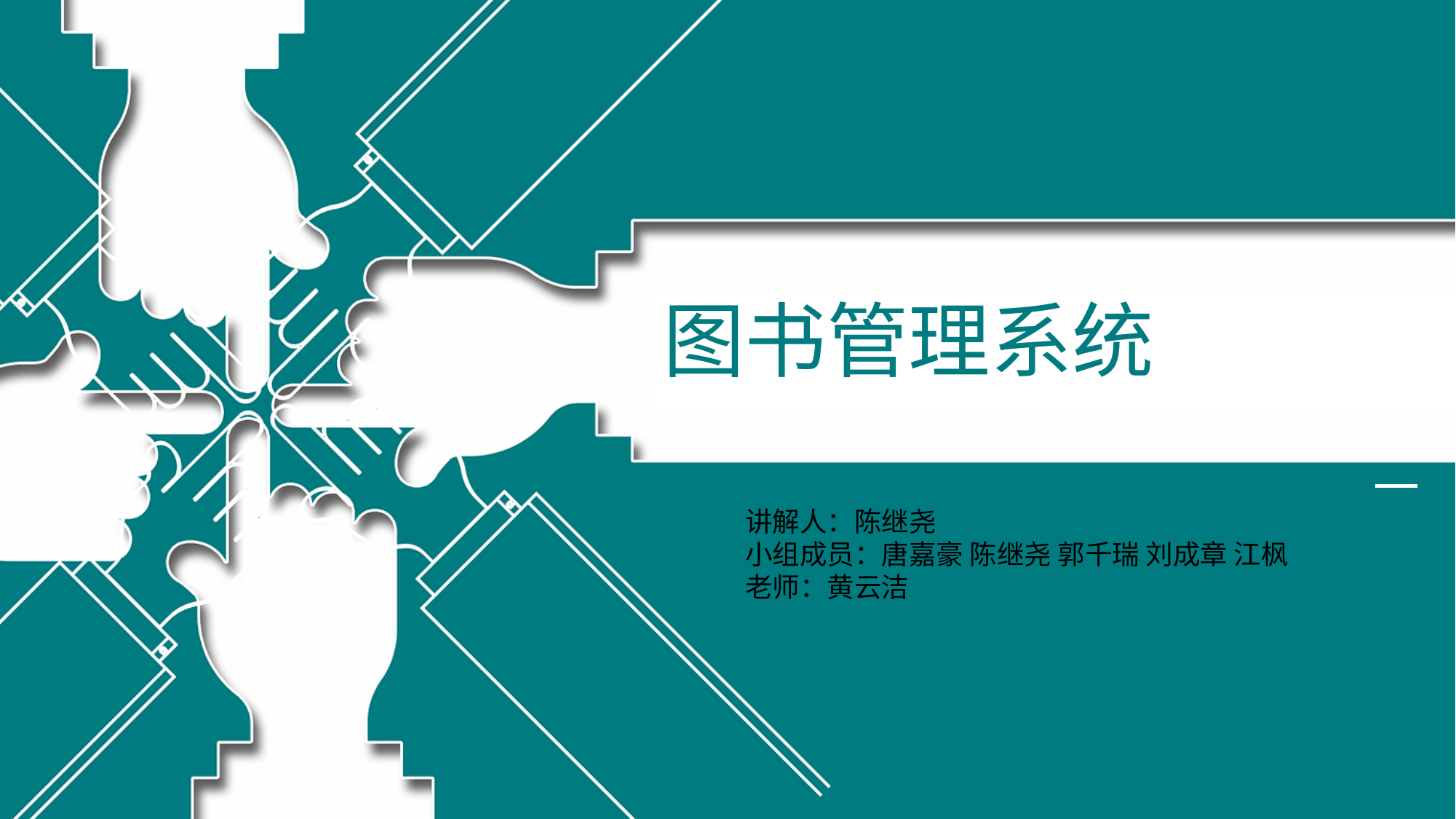

图书管理系统
团队建设与管理PPT
讲解人：陈继尧
小组成员：唐嘉豪 陈继尧 郭千瑞 刘成章 江枫
老师：黄云洁